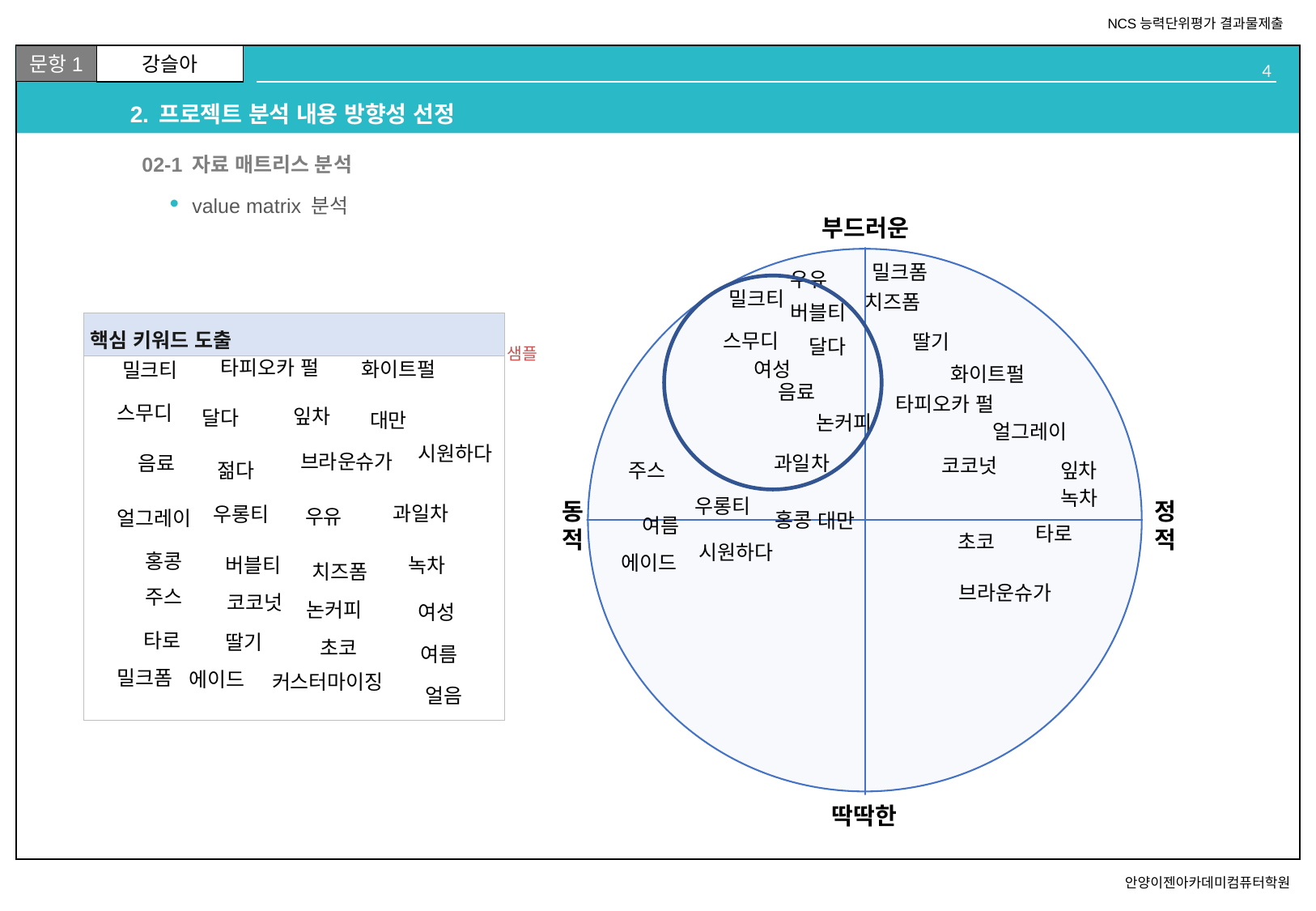

# 2. 프로젝트 분석 내용 방향성 선정
02
02-1 자료 매트리스 분석
value matrix 분석
밀크폼
우유

밀크티
치즈폼
버블티
스무디
딸기
달다
샘플
타피오카 펄
화이트펄
여성
밀크티
화이트펄
음료
타피오카 펄
스무디
잎차
달다
대만
논커피
얼그레이
시원하다
브라운슈가
음료
과일차
코코넛
주스
잎차
젊다
녹차
우롱티
과일차
우롱티
우유
얼그레이
홍콩
대만
여름
타로
초코
시원하다
홍콩
에이드
버블티
녹차
치즈폼
브라운슈가
주스
코코넛
논커피
여성
타로
딸기
초코
여름
밀크폼
에이드
커스터마이징
얼음